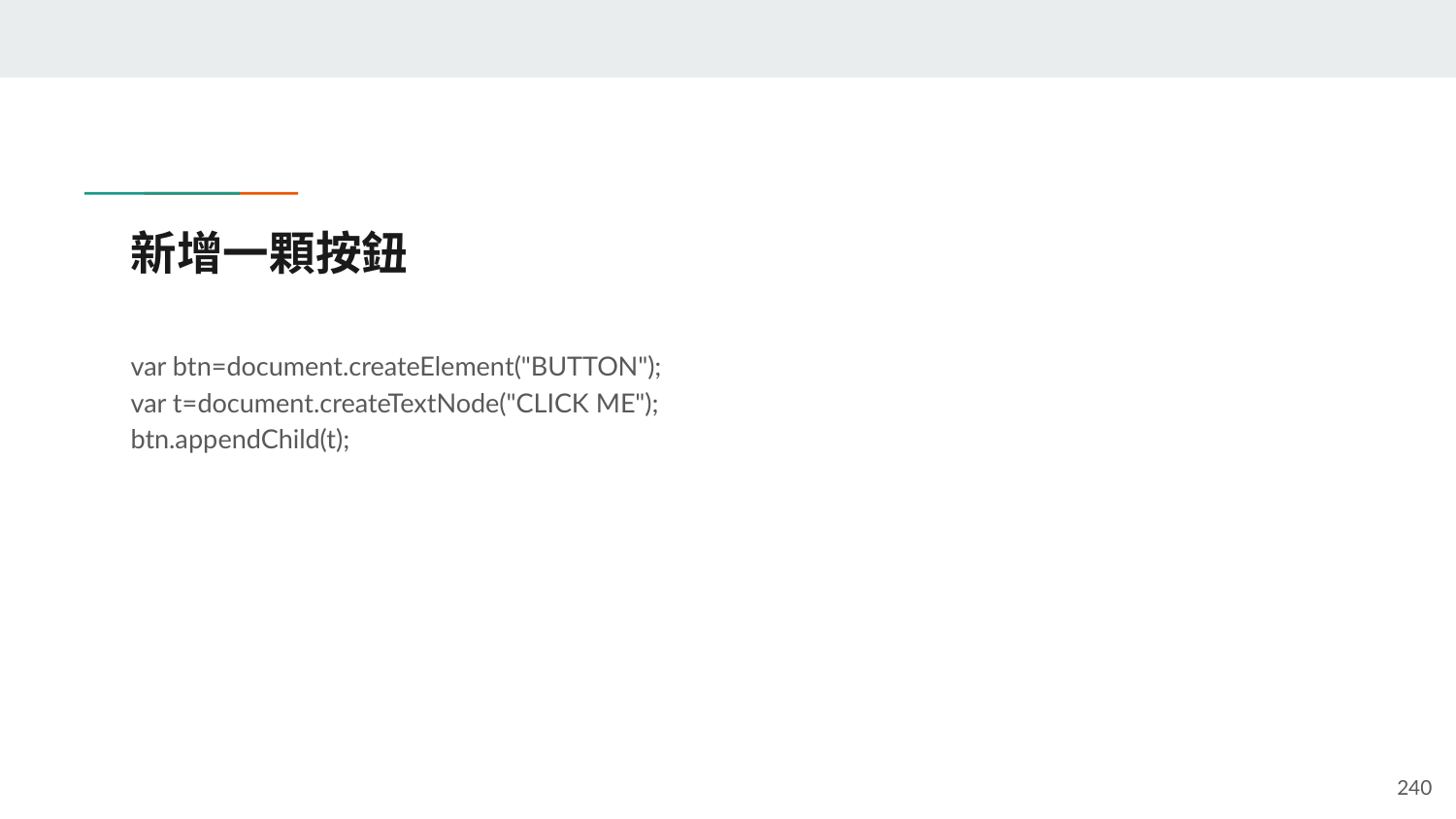

# 新增一顆按鈕
var btn=document.createElement("BUTTON");
var t=document.createTextNode("CLICK ME");
btn.appendChild(t);
240